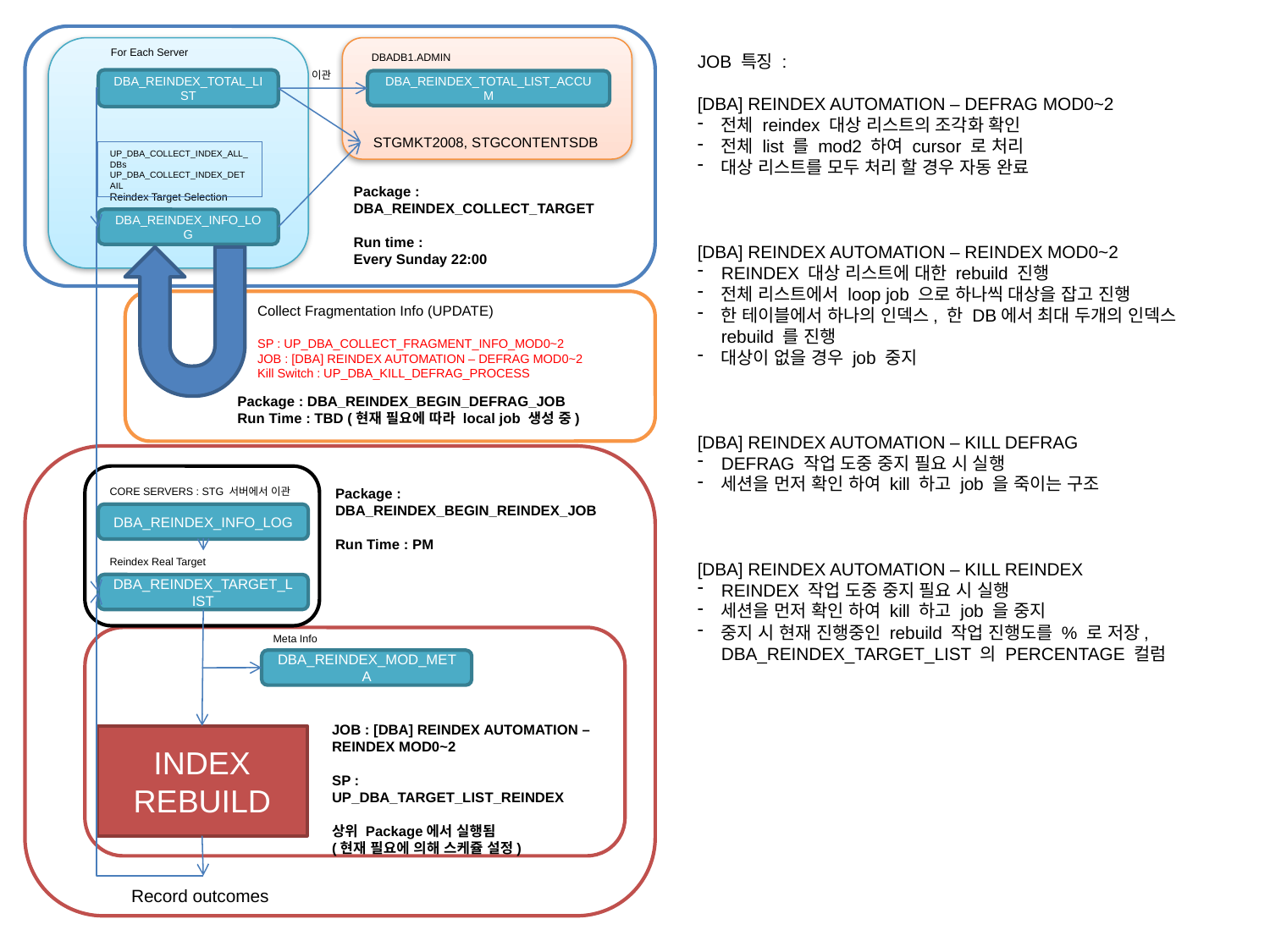

For Each Server
DBADB1.ADMIN
JOB 특징 :

[DBA] REINDEX AUTOMATION – DEFRAG MOD0~2
전체 reindex 대상 리스트의 조각화 확인
전체 list 를 mod2 하여 cursor 로 처리
대상 리스트를 모두 처리 할 경우 자동 완료

[DBA] REINDEX AUTOMATION – REINDEX MOD0~2
REINDEX 대상 리스트에 대한 rebuild 진행
전체 리스트에서 loop job 으로 하나씩 대상을 잡고 진행
한 테이블에서 하나의 인덱스, 한 DB에서 최대 두개의 인덱스 rebuild 를 진행
대상이 없을 경우 job 중지

[DBA] REINDEX AUTOMATION – KILL DEFRAG
DEFRAG 작업 도중 중지 필요 시 실행
세션을 먼저 확인 하여 kill 하고 job 을 죽이는 구조

[DBA] REINDEX AUTOMATION – KILL REINDEX
REINDEX 작업 도중 중지 필요 시 실행
세션을 먼저 확인 하여 kill 하고 job 을 중지
중지 시 현재 진행중인 rebuild 작업 진행도를 % 로 저장, DBA_REINDEX_TARGET_LIST 의 PERCENTAGE 컬럼

이관
DBA_REINDEX_TOTAL_LIST
DBA_REINDEX_TOTAL_LIST_ACCUM
STGMKT2008, STGCONTENTSDB
UP_DBA_COLLECT_INDEX_ALL_DBs
UP_DBA_COLLECT_INDEX_DETAIL
Package : DBA_REINDEX_COLLECT_TARGET

Run time :
Every Sunday 22:00
Reindex Target Selection
DBA_REINDEX_INFO_LOG

Collect Fragmentation Info (UPDATE)

SP : UP_DBA_COLLECT_FRAGMENT_INFO_MOD0~2
JOB : [DBA] REINDEX AUTOMATION – DEFRAG MOD0~2
Kill Switch : UP_DBA_KILL_DEFRAG_PROCESS
Package : DBA_REINDEX_BEGIN_DEFRAG_JOB
Run Time : TBD (현재 필요에 따라 local job 생성 중)

CORE SERVERS : STG 서버에서 이관
Package : DBA_REINDEX_BEGIN_REINDEX_JOB

Run Time : PM
DBA_REINDEX_INFO_LOG
Reindex Real Target
DBA_REINDEX_TARGET_LIST
Meta Info

DBA_REINDEX_MOD_META
JOB : [DBA] REINDEX AUTOMATION – REINDEX MOD0~2

SP : UP_DBA_TARGET_LIST_REINDEX

상위 Package에서 실행됨
(현재 필요에 의해 스케쥴 설정)
INDEX REBUILD
Record outcomes